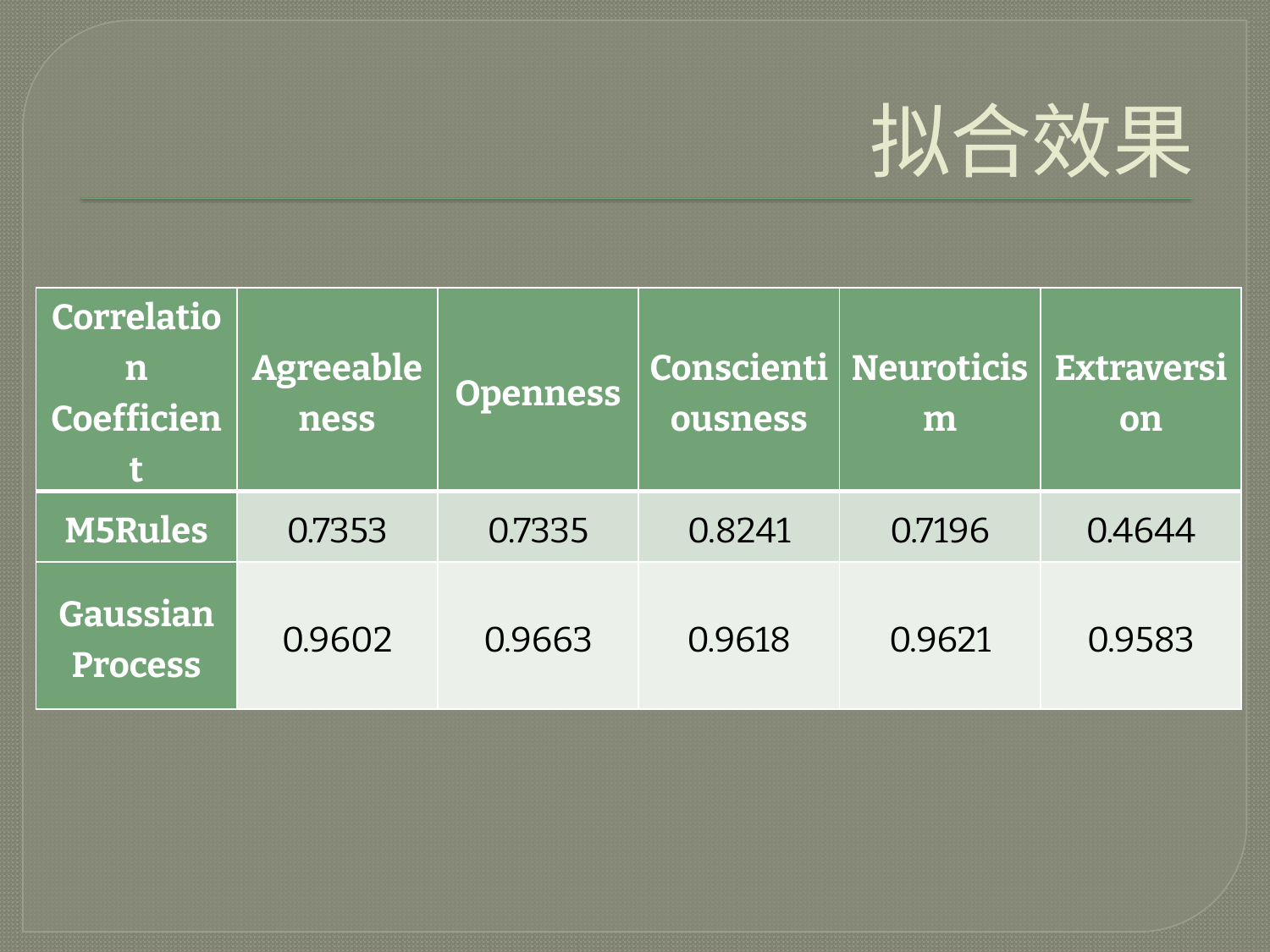

# 拟合效果
| Correlation Coefficient | Agreeableness | Openness | Conscientiousness | Neuroticism | Extraversion |
| --- | --- | --- | --- | --- | --- |
| M5Rules | 0.7353 | 0.7335 | 0.8241 | 0.7196 | 0.4644 |
| Gaussian Process | 0.9602 | 0.9663 | 0.9618 | 0.9621 | 0.9583 |